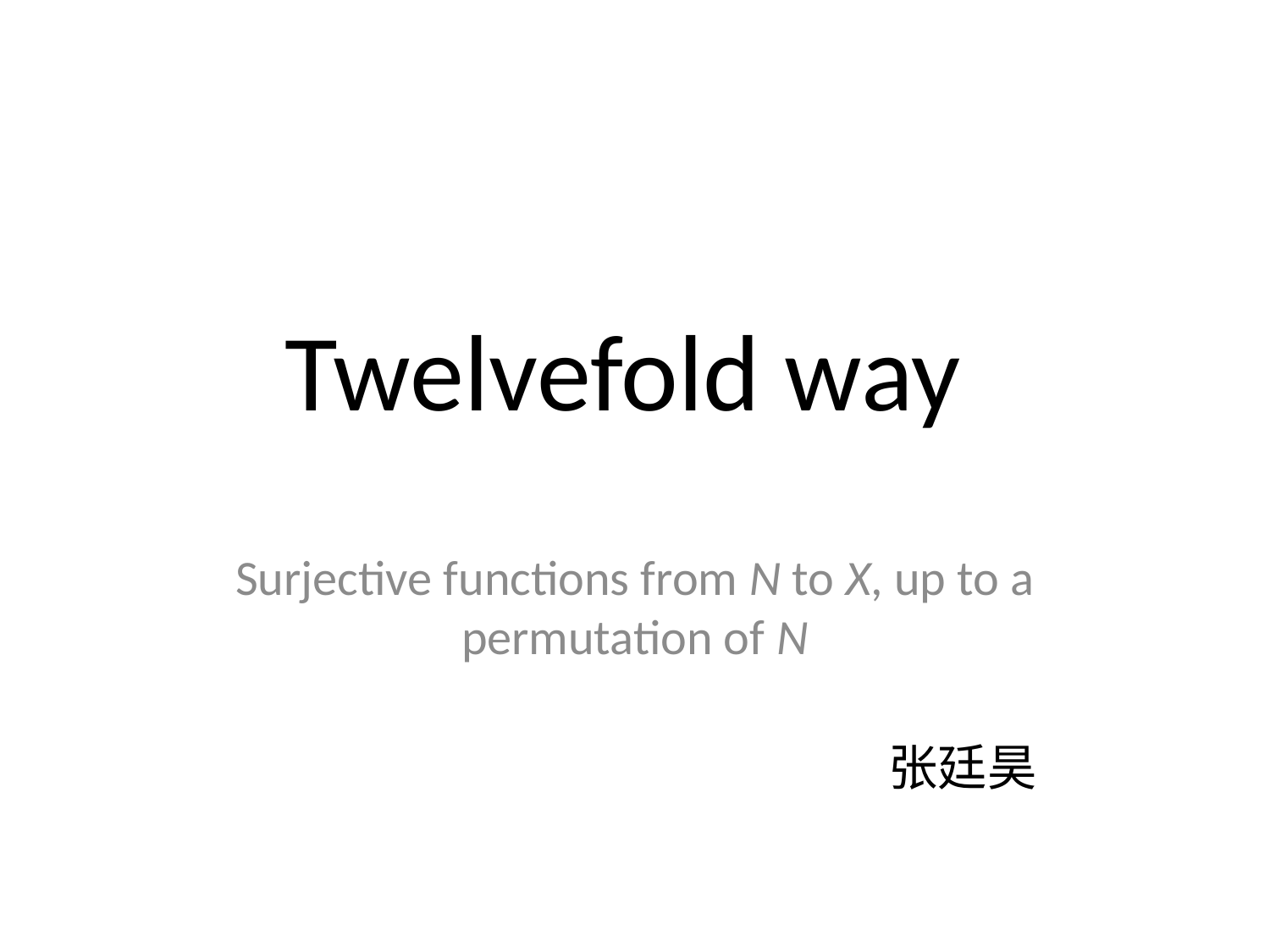

# Twelvefold way
Surjective functions from N to X, up to a permutation of N
张廷昊